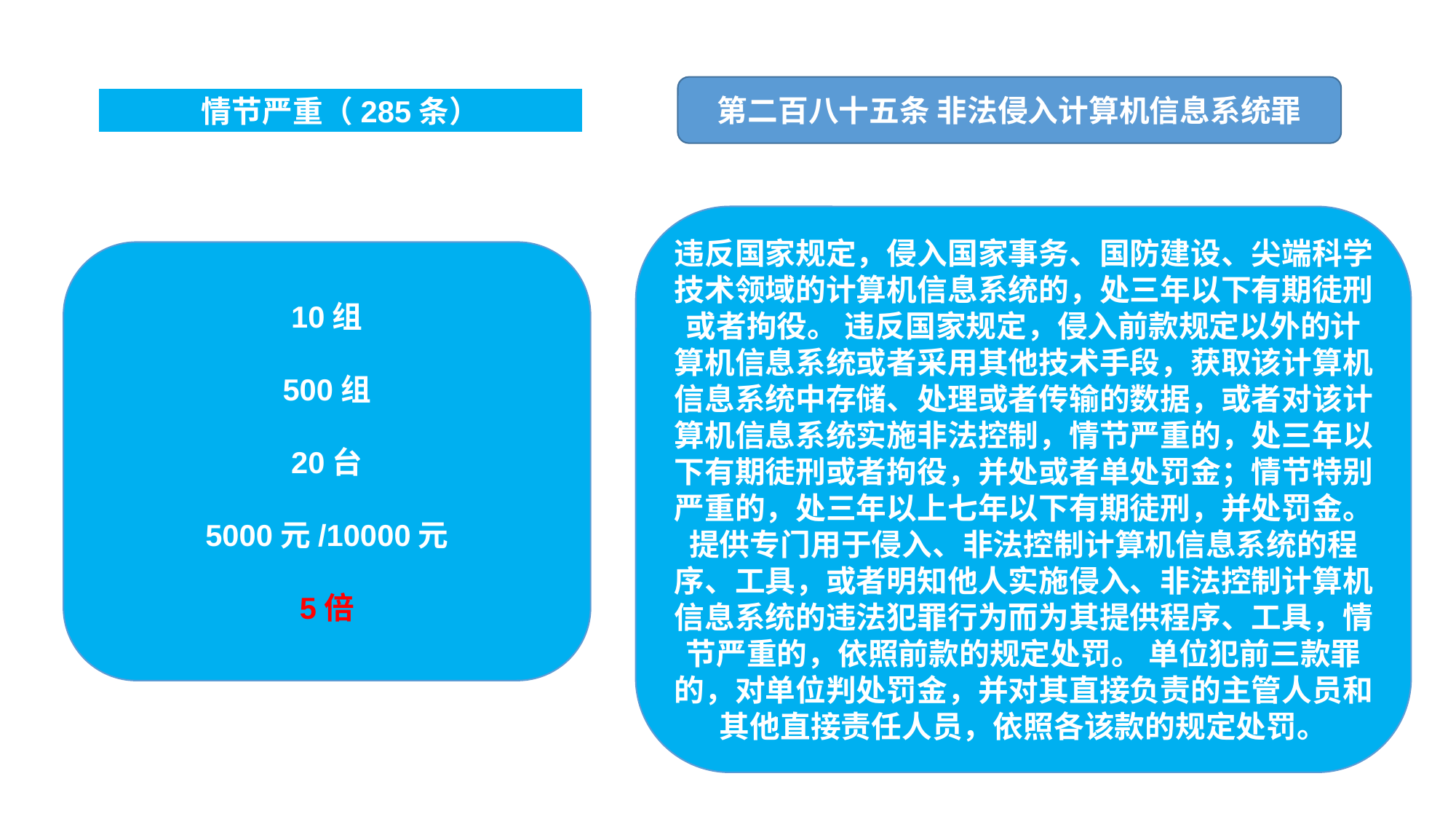

第二百八十五条 非法侵入计算机信息系统罪
情节严重（285条）
违反国家规定，侵入国家事务、国防建设、尖端科学技术领域的计算机信息系统的，处三年以下有期徒刑或者拘役。 违反国家规定，侵入前款规定以外的计算机信息系统或者采用其他技术手段，获取该计算机信息系统中存储、处理或者传输的数据，或者对该计算机信息系统实施非法控制，情节严重的，处三年以下有期徒刑或者拘役，并处或者单处罚金；情节特别严重的，处三年以上七年以下有期徒刑，并处罚金。 提供专门用于侵入、非法控制计算机信息系统的程序、工具，或者明知他人实施侵入、非法控制计算机信息系统的违法犯罪行为而为其提供程序、工具，情节严重的，依照前款的规定处罚。 单位犯前三款罪的，对单位判处罚金，并对其直接负责的主管人员和其他直接责任人员，依照各该款的规定处罚。
10组

500组

20台

5000元/10000元

5倍